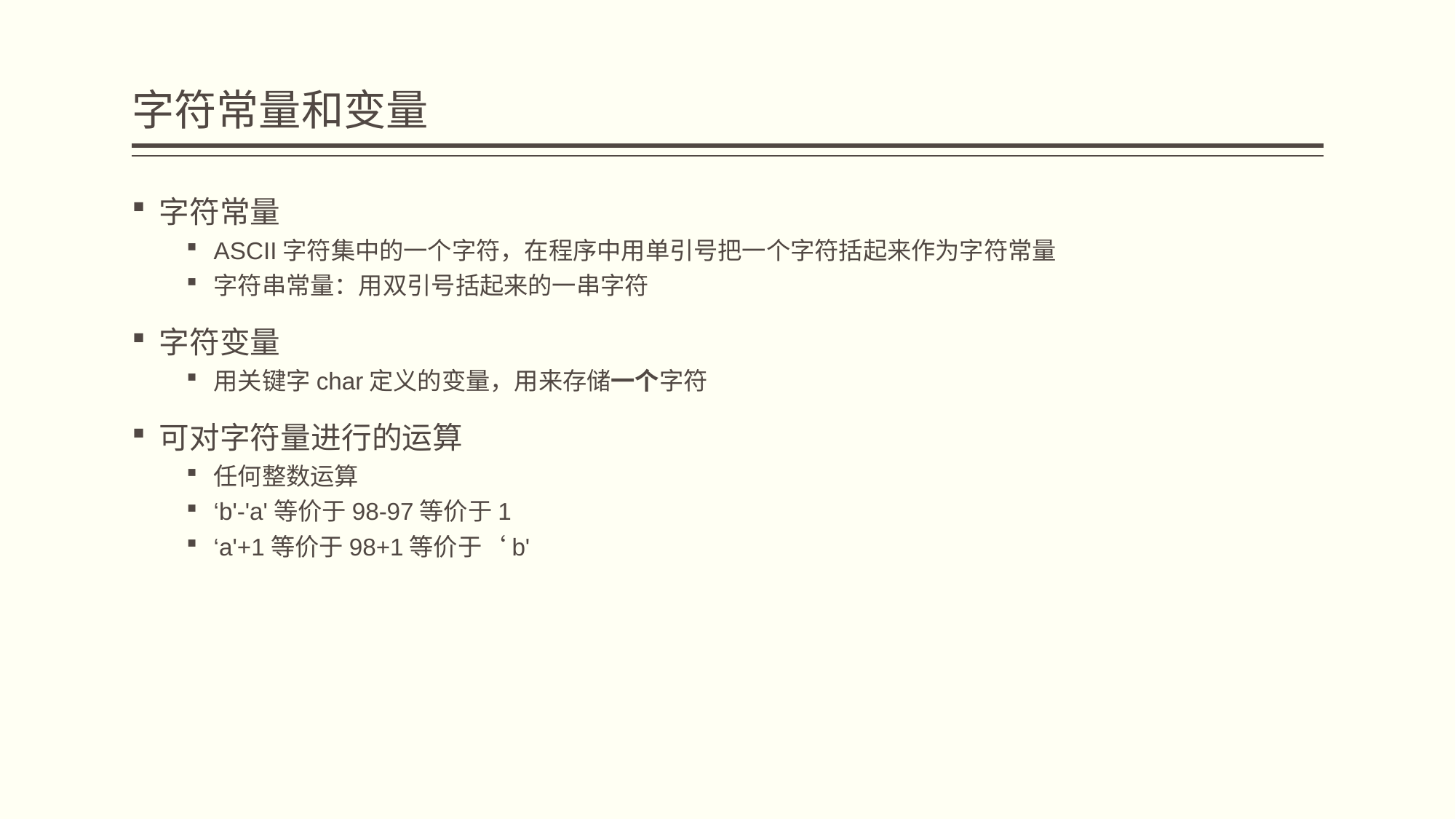

# 字符常量和变量
字符常量
ASCII字符集中的一个字符，在程序中用单引号把一个字符括起来作为字符常量
字符串常量：用双引号括起来的一串字符
字符变量
用关键字char定义的变量，用来存储一个字符
可对字符量进行的运算
任何整数运算
‘b'-'a'等价于98-97等价于1
‘a'+1等价于98+1等价于‘b'